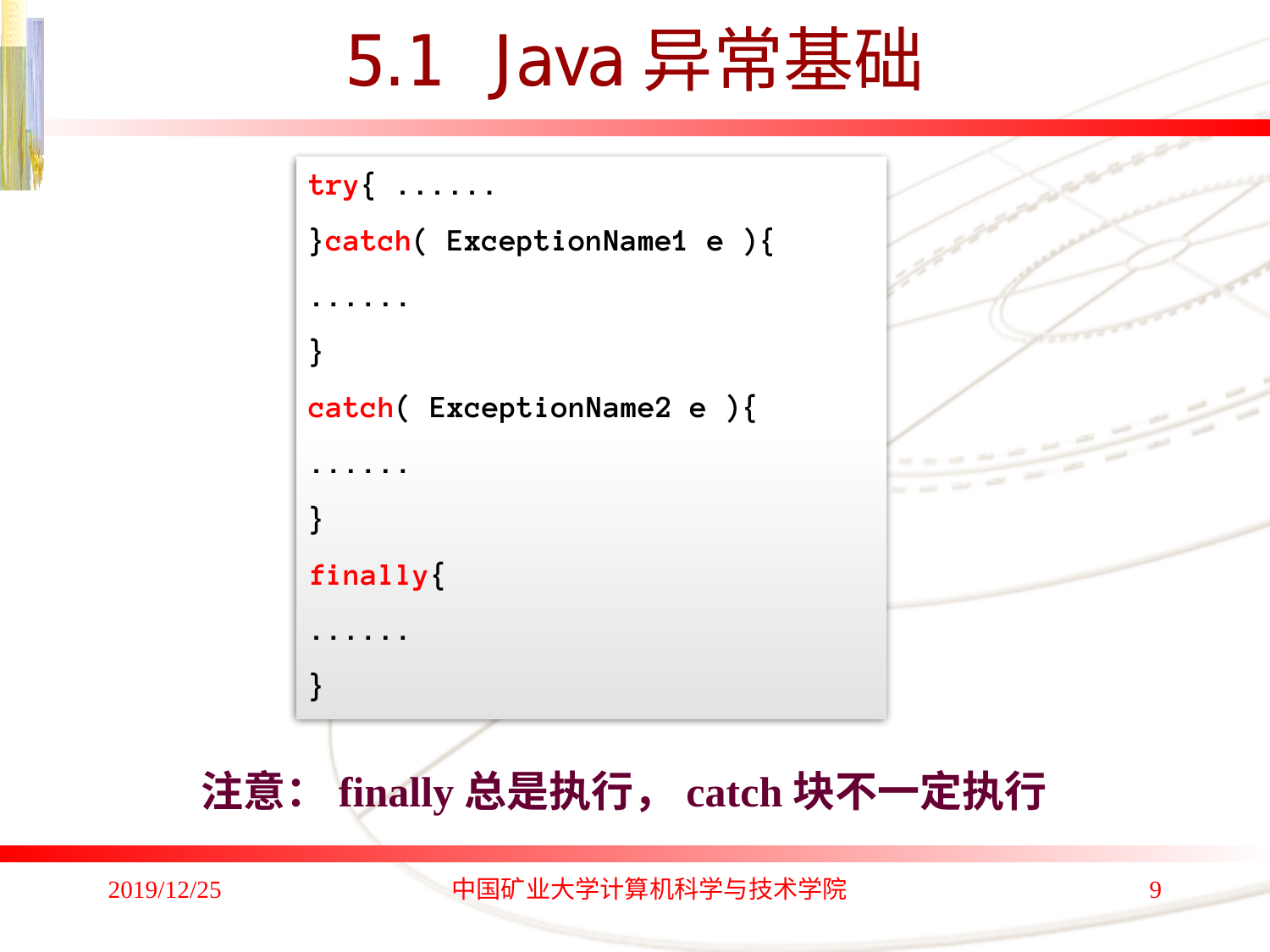

# 5.1  Java异常基础
try{ ......
}catch( ExceptionName1 e ){
......
}
catch( ExceptionName2 e ){
......
}
finally{
......
}
注意：finally总是执行，catch块不一定执行
2019/12/25
中国矿业大学计算机科学与技术学院
9